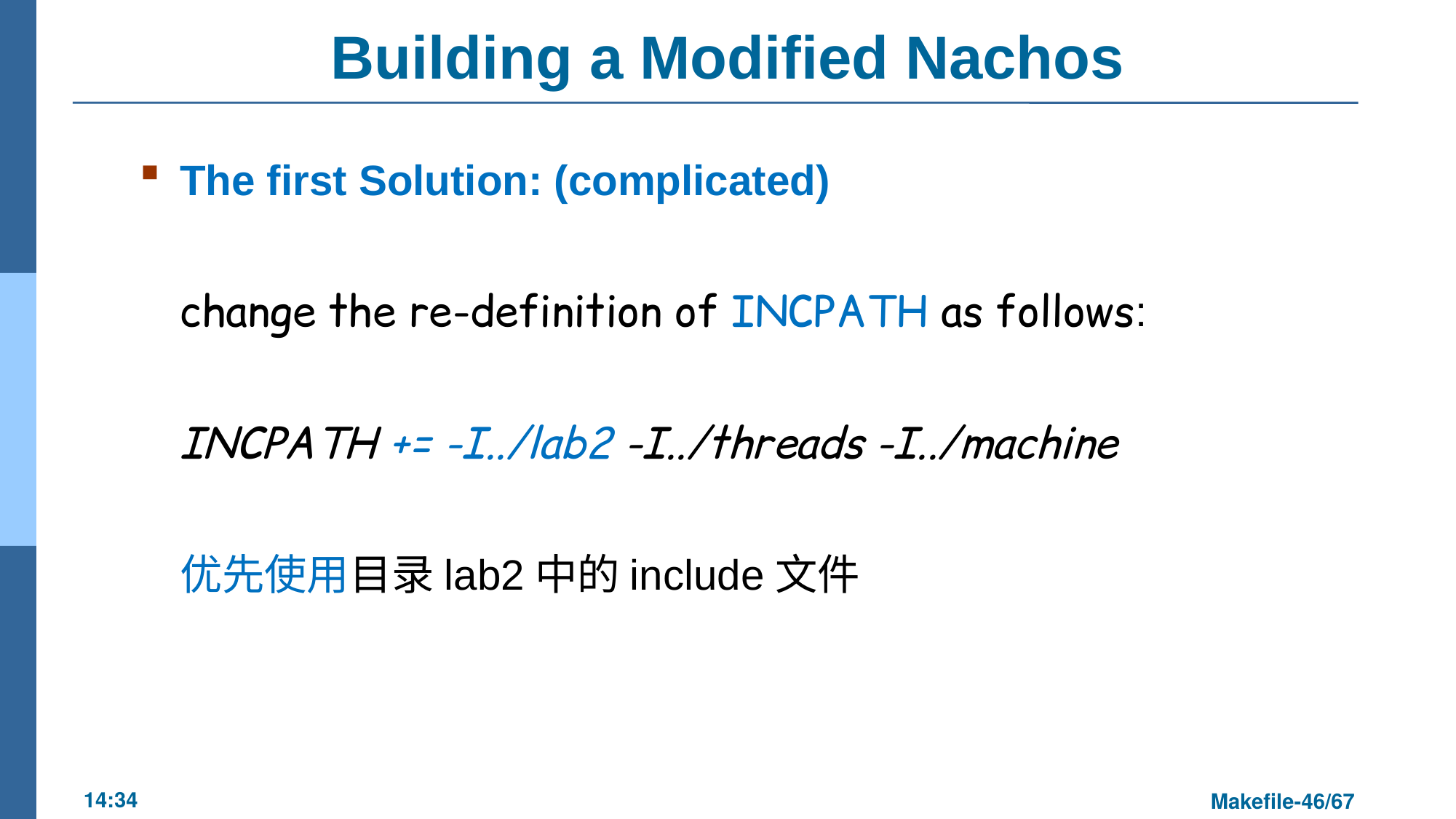

# Building a Modified Nachos
The first Solution: (complicated)

	change the re-definition of INCPATH as follows:

	INCPATH += -I../lab2 -I../threads -I../machine

	优先使用目录lab2中的include文件